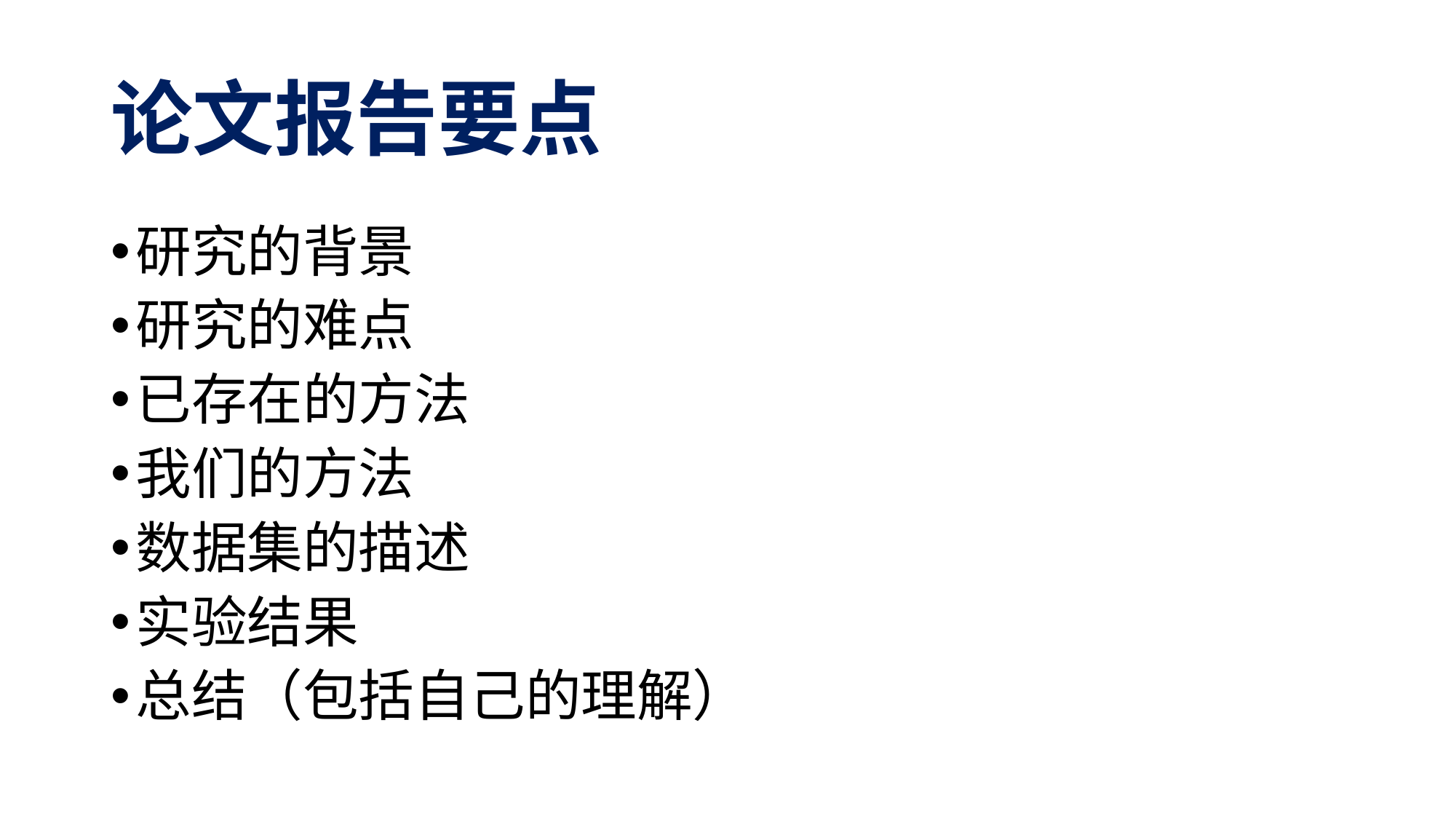

# 论文报告要点
研究的背景
研究的难点
已存在的方法
我们的方法
数据集的描述
实验结果
总结（包括自己的理解）